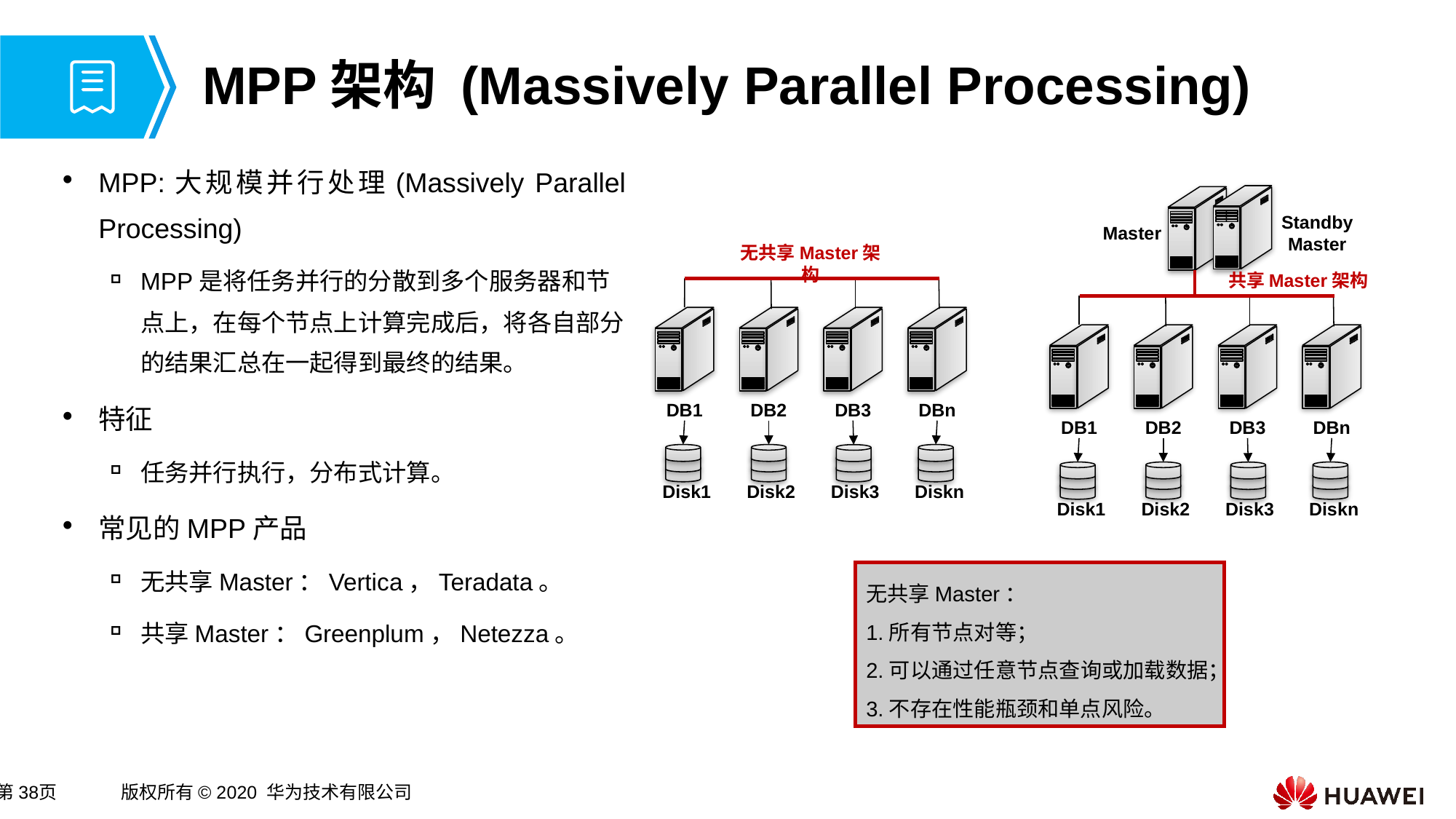

# MPP架构 (Massively Parallel Processing)
MPP:大规模并行处理(Massively Parallel Processing)
MPP是将任务并行的分散到多个服务器和节点上，在每个节点上计算完成后，将各自部分的结果汇总在一起得到最终的结果。
特征
任务并行执行，分布式计算。
常见的MPP产品
无共享Master：Vertica，Teradata。
共享Master：Greenplum，Netezza。

Standby Master
Master
共享Master架构

DB1
DB2
DB3
DBn

Disk1
Disk2
Disk3
Diskn
无共享Master架构

DB1
DB2
DB3
DBn

Disk1
Disk2
Disk3
Diskn
无共享Master：
1.所有节点对等；
2.可以通过任意节点查询或加载数据；
3.不存在性能瓶颈和单点风险。